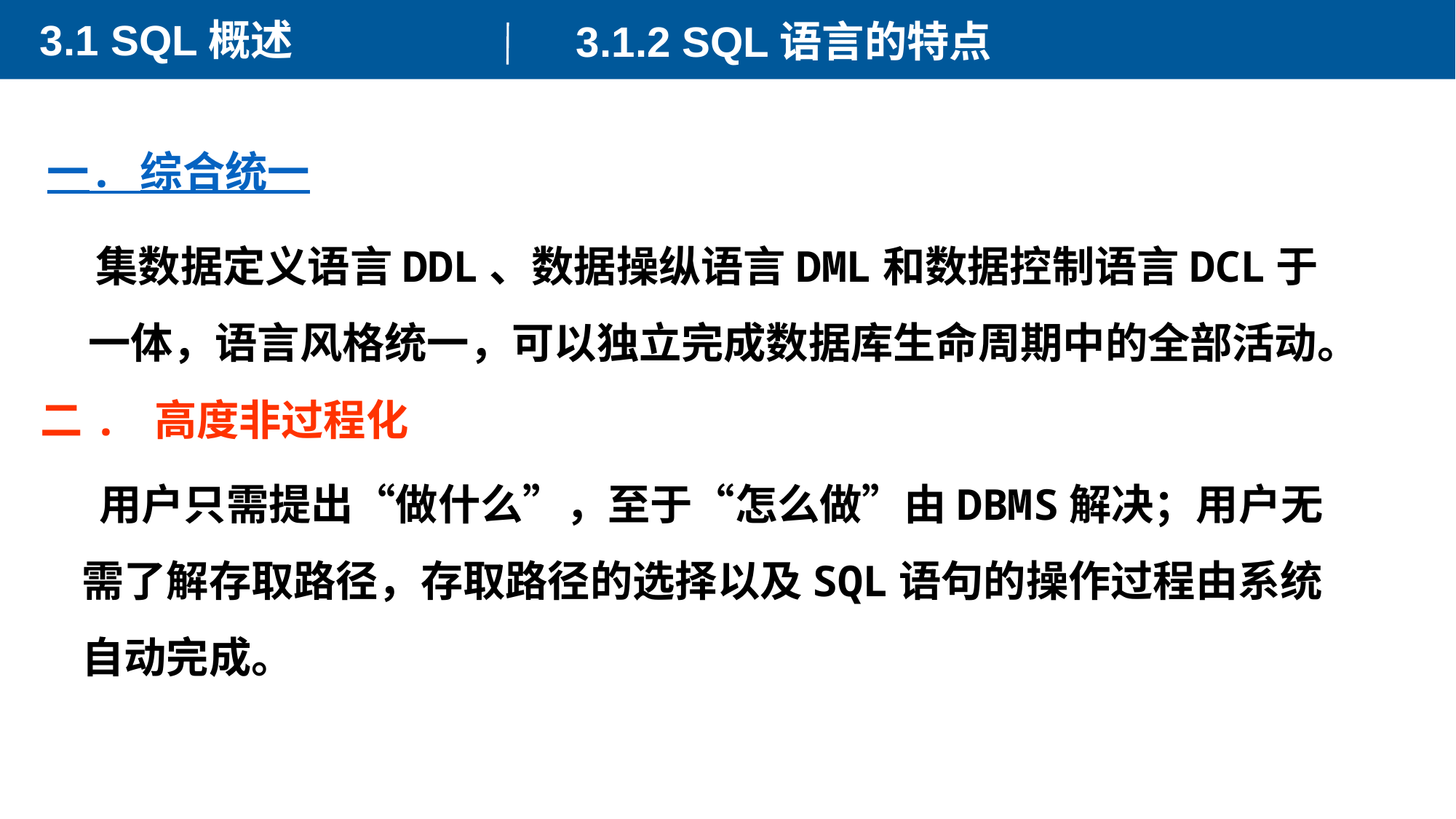

3.1 SQL概述
3.1.2 SQL语言的特点

一. 综合统一
    集数据定义语言DDL、数据操纵语言DML和数据控制语言DCL于一体，语言风格统一，可以独立完成数据库生命周期中的全部活动。
二. 高度非过程化
     用户只需提出“做什么”，至于“怎么做”由DBMS解决；用户无需了解存取路径，存取路径的选择以及SQL语句的操作过程由系统自动完成。